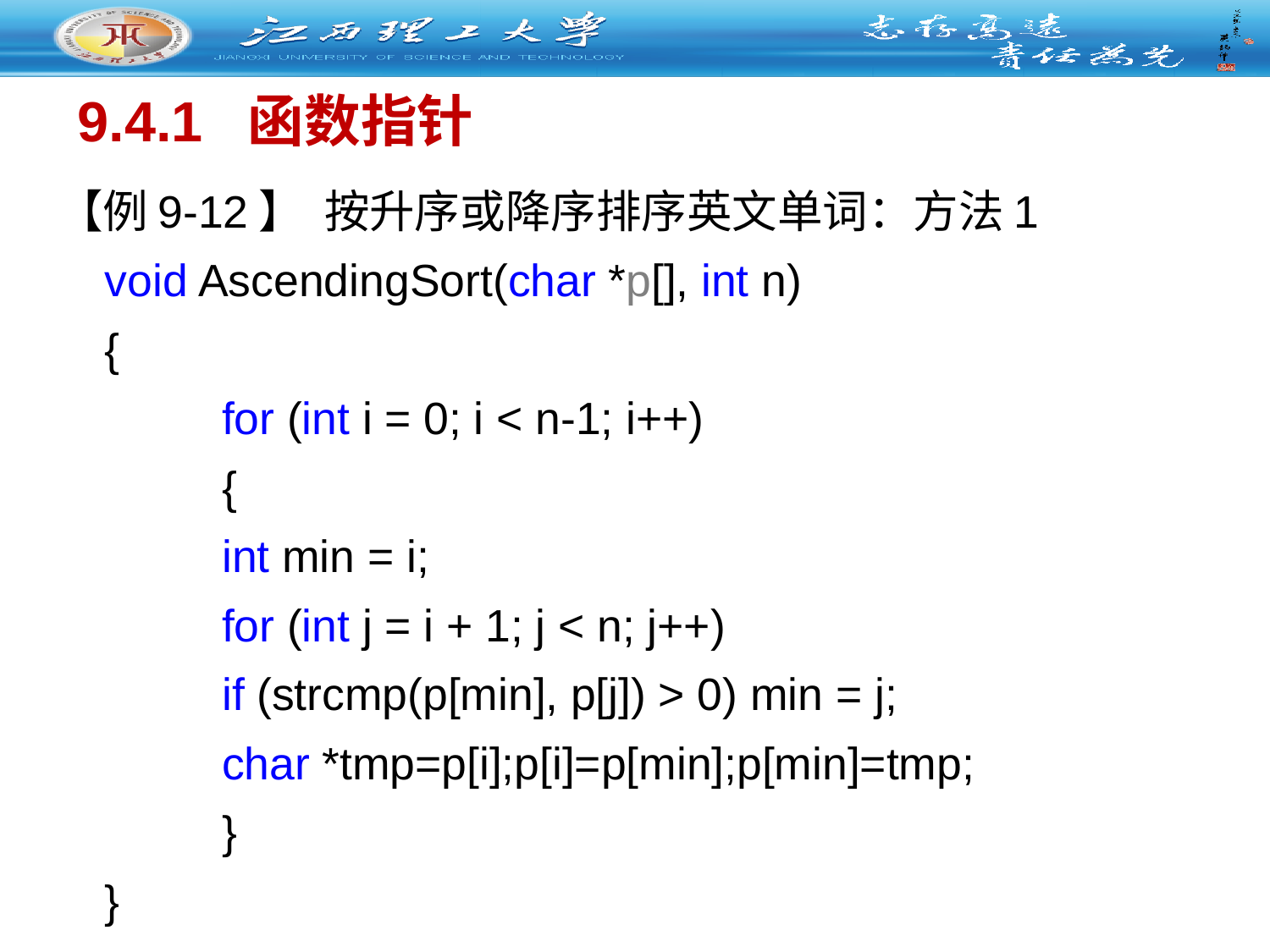

# 9.4.1  函数指针
【例9-12】  按升序或降序排序英文单词：方法1
void AscendingSort(char *p[], int n)
{
 	for (int i = 0; i < n-1; i++)
 	{
 		int min = i;
 		for (int j = i + 1; j < n; j++)
  			if (strcmp(p[min], p[j]) > 0) min = j;
 		char *tmp=p[i];p[i]=p[min];p[min]=tmp;
 	}
}